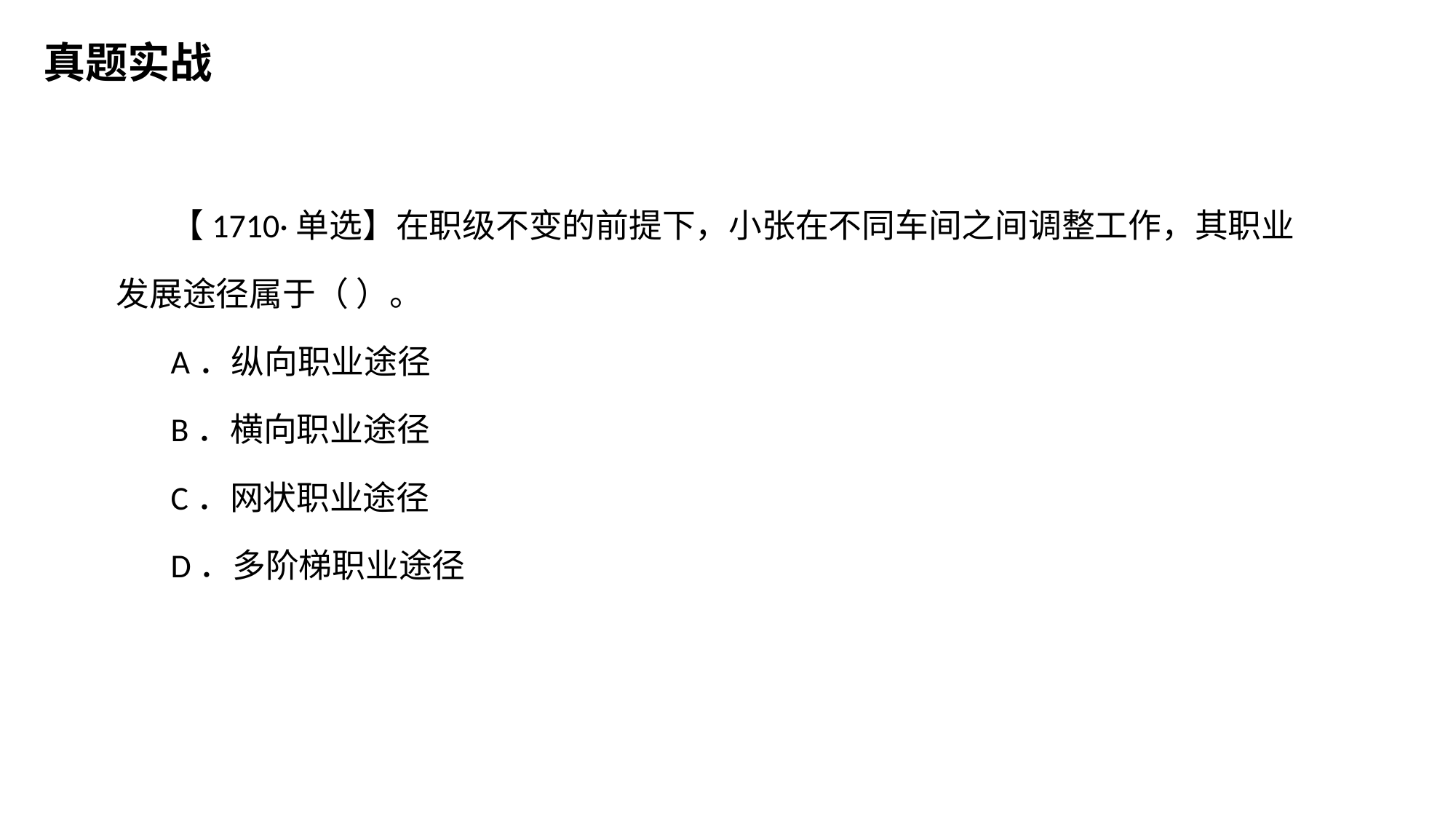

真题实战
【1710·单选】在职级不变的前提下，小张在不同车间之间调整工作，其职业发展途径属于（ ）。
A．纵向职业途径
B．横向职业途径
C．网状职业途径
D．多阶梯职业途径